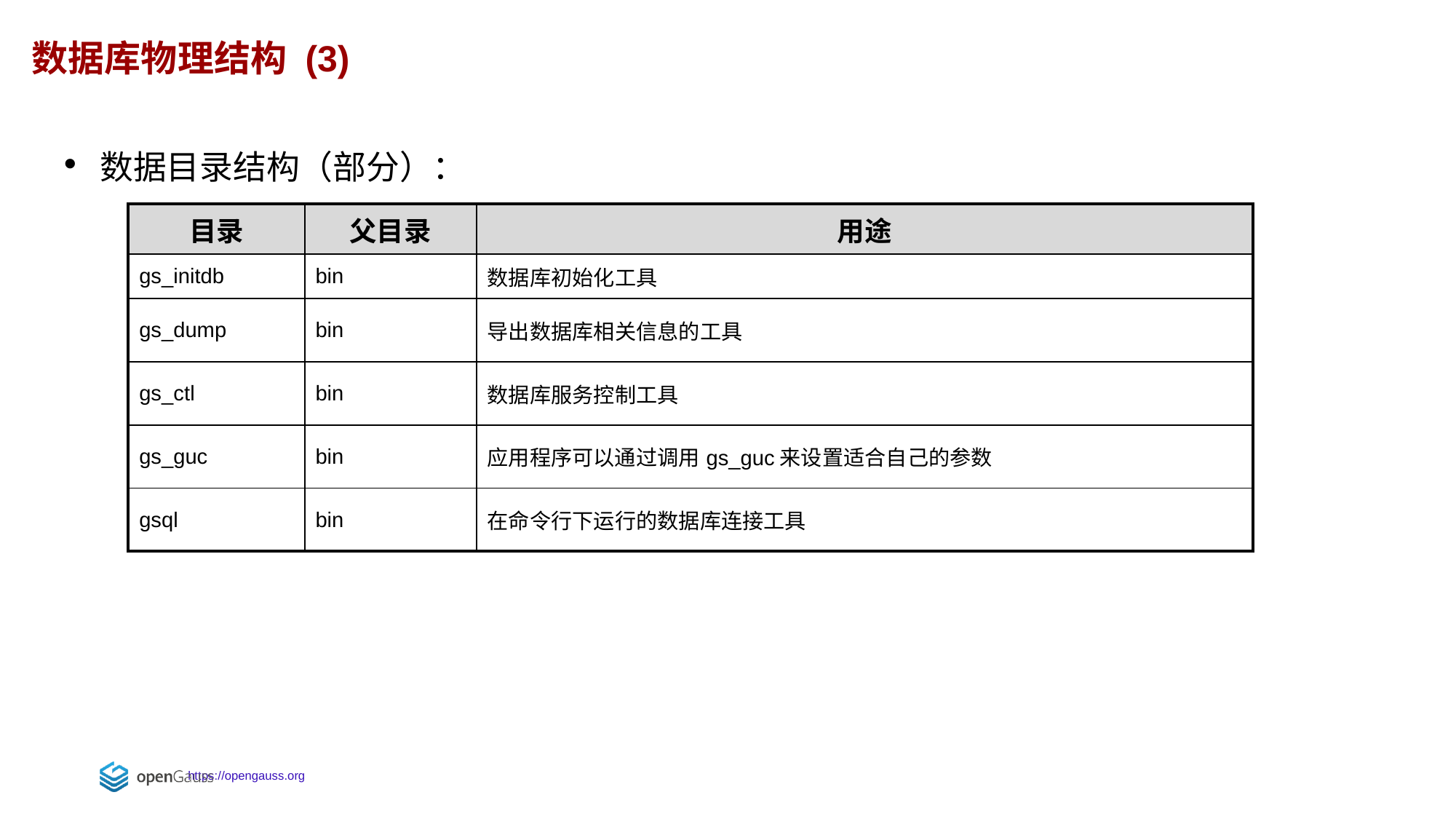

数据库物理结构 (3)
数据目录结构（部分）：

| 目录 | 父目录 | 用途 |
| --- | --- | --- |
| gs\_initdb | bin | 数据库初始化工具 |
| gs\_dump | bin | 导出数据库相关信息的工具 |
| gs\_ctl | bin | 数据库服务控制工具 |
| gs\_guc | bin | 应用程序可以通过调用gs\_guc来设置适合自己的参数 |
| gsql | bin | 在命令行下运行的数据库连接工具 |